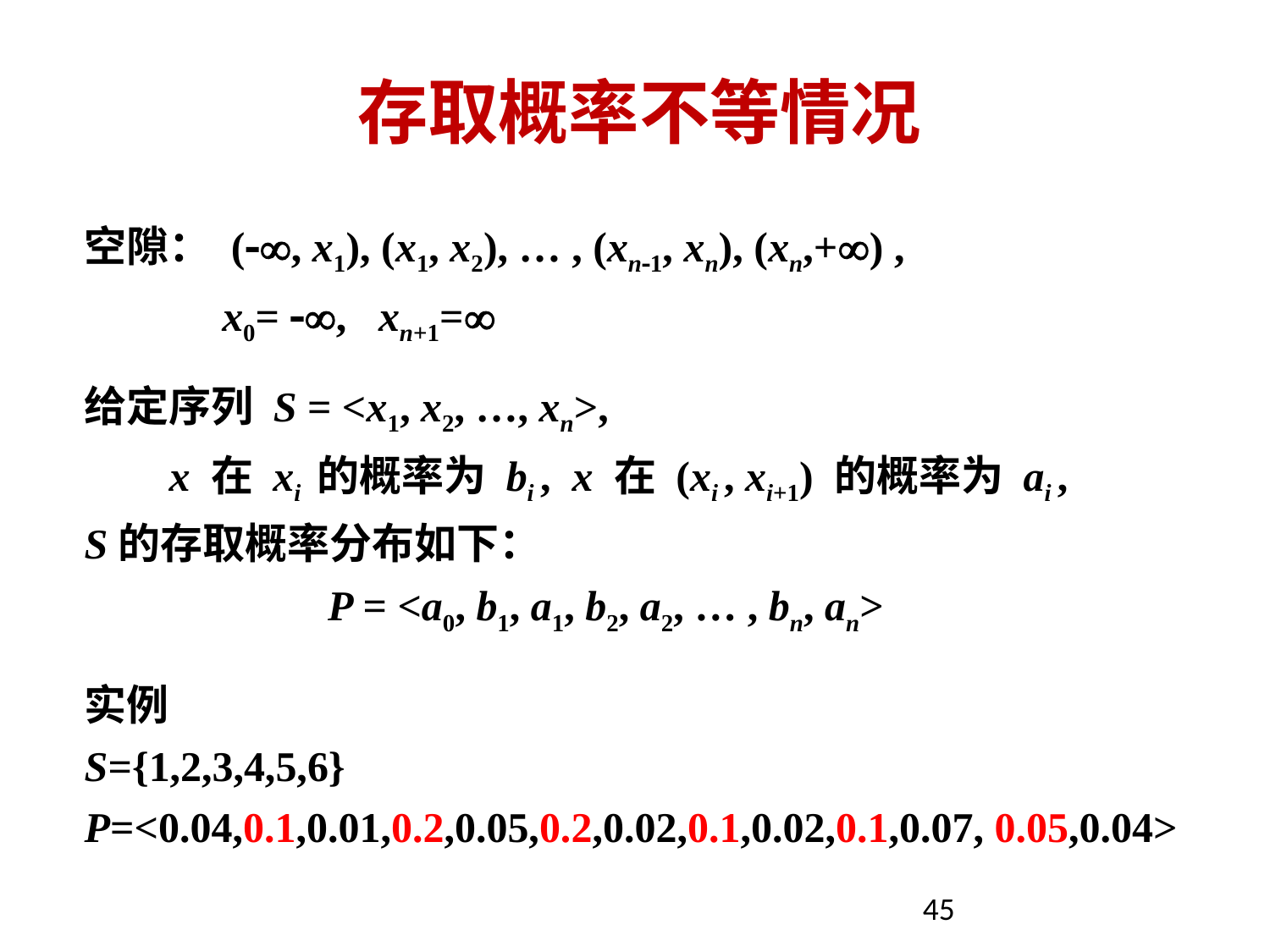

# 存取概率不等情况
空隙： (−∞, x1), (x1, x2), … , (xn−1, xn), (xn,+∞) ,
             x0= −∞,   xn+1=∞
给定序列 S = <x1, x2, …, xn>,
        x 在 xi 的概率为 bi ,  x 在 (xi , xi+1) 的概率为 ai ,
S的存取概率分布如下：
                       P = <a0, b1, a1, b2, a2, … , bn, an>
实例
S={1,2,3,4,5,6}
P=<0.04,0.1,0.01,0.2,0.05,0.2,0.02,0.1,0.02,0.1,0.07, 0.05,0.04>
45